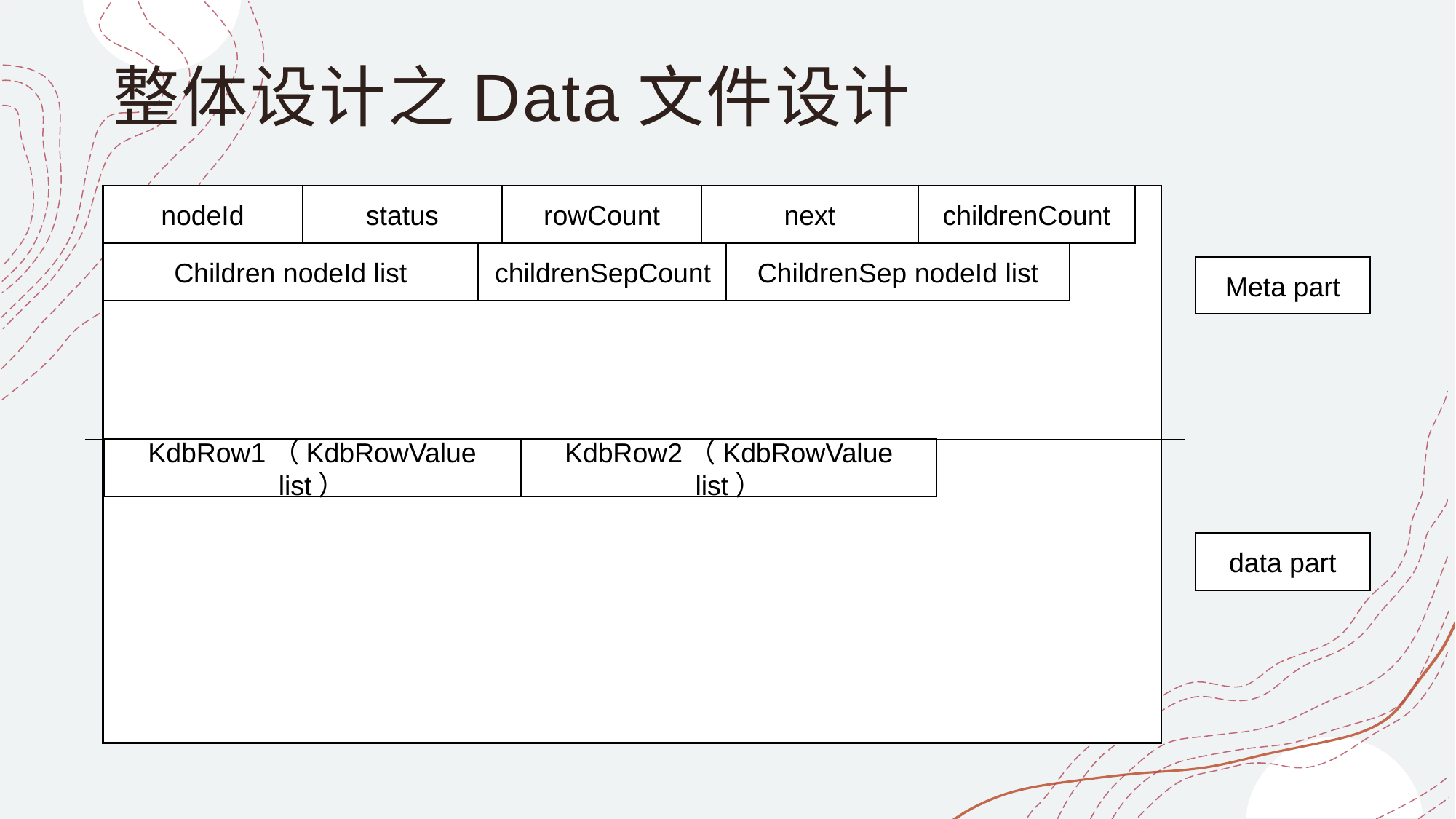

# 整体设计之Data文件设计
nodeId

status
rowCount
next
childrenCount
Children nodeId list
childrenSepCount
ChildrenSep nodeId list
Meta part
KdbRow1（KdbRowValue list）
KdbRow2（KdbRowValue list）
data part